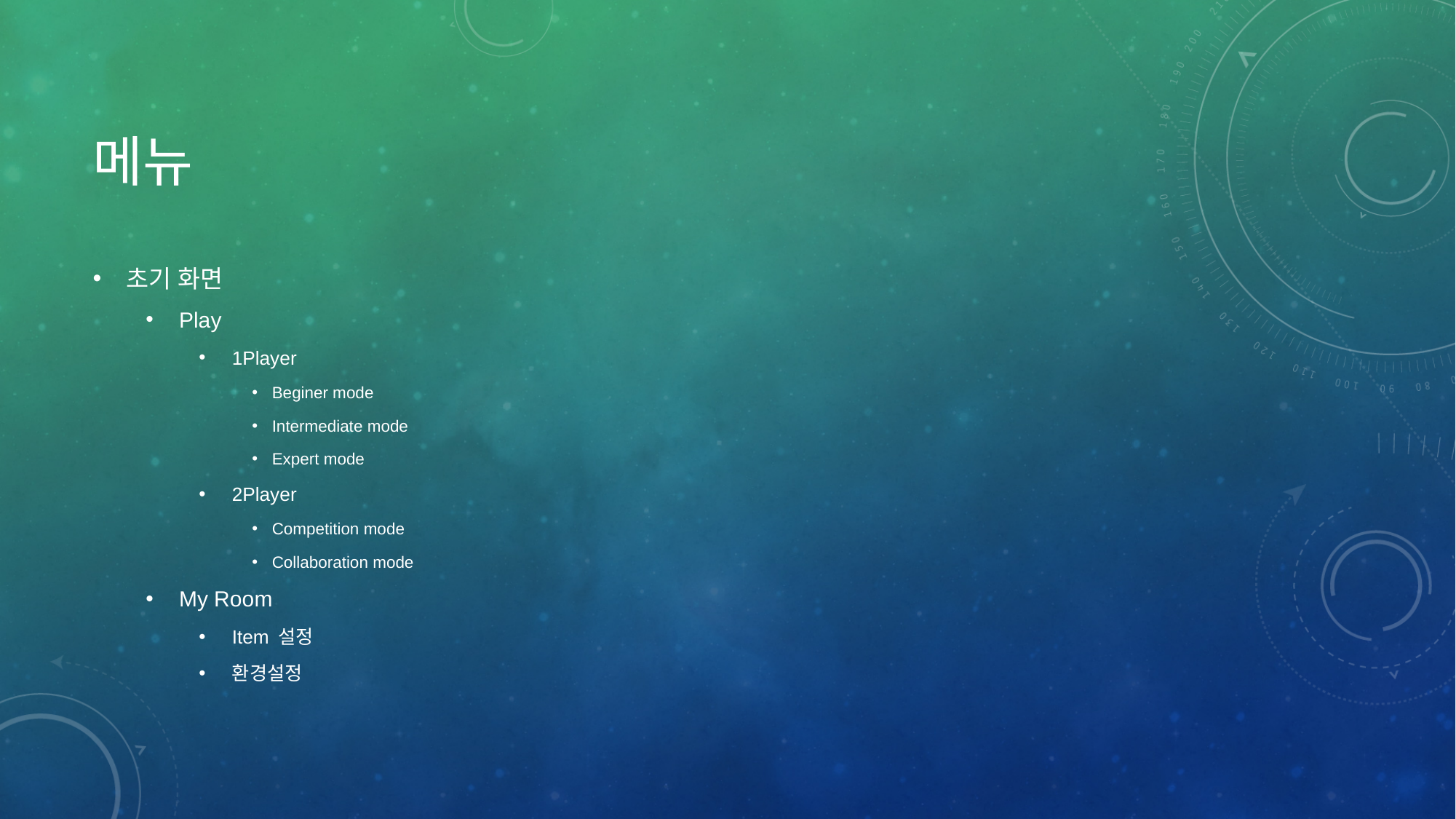

# 메뉴
초기 화면
Play
1Player
Beginer mode
Intermediate mode
Expert mode
2Player
Competition mode
Collaboration mode
My Room
Item 설정
환경설정